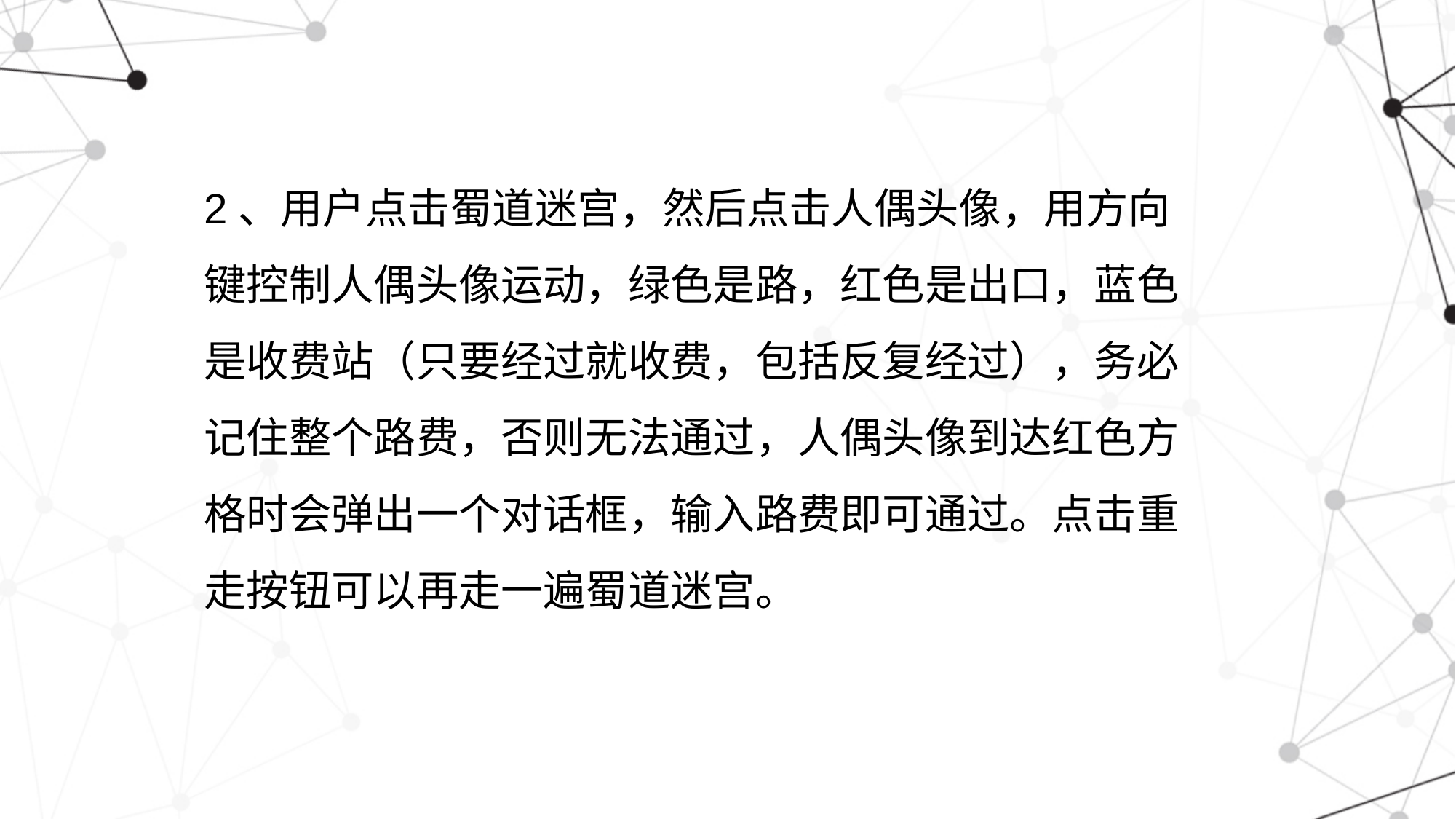

2、用户点击蜀道迷宫，然后点击人偶头像，用方向键控制人偶头像运动，绿色是路，红色是出口，蓝色是收费站（只要经过就收费，包括反复经过），务必记住整个路费，否则无法通过，人偶头像到达红色方格时会弹出一个对话框，输入路费即可通过。点击重走按钮可以再走一遍蜀道迷宫。